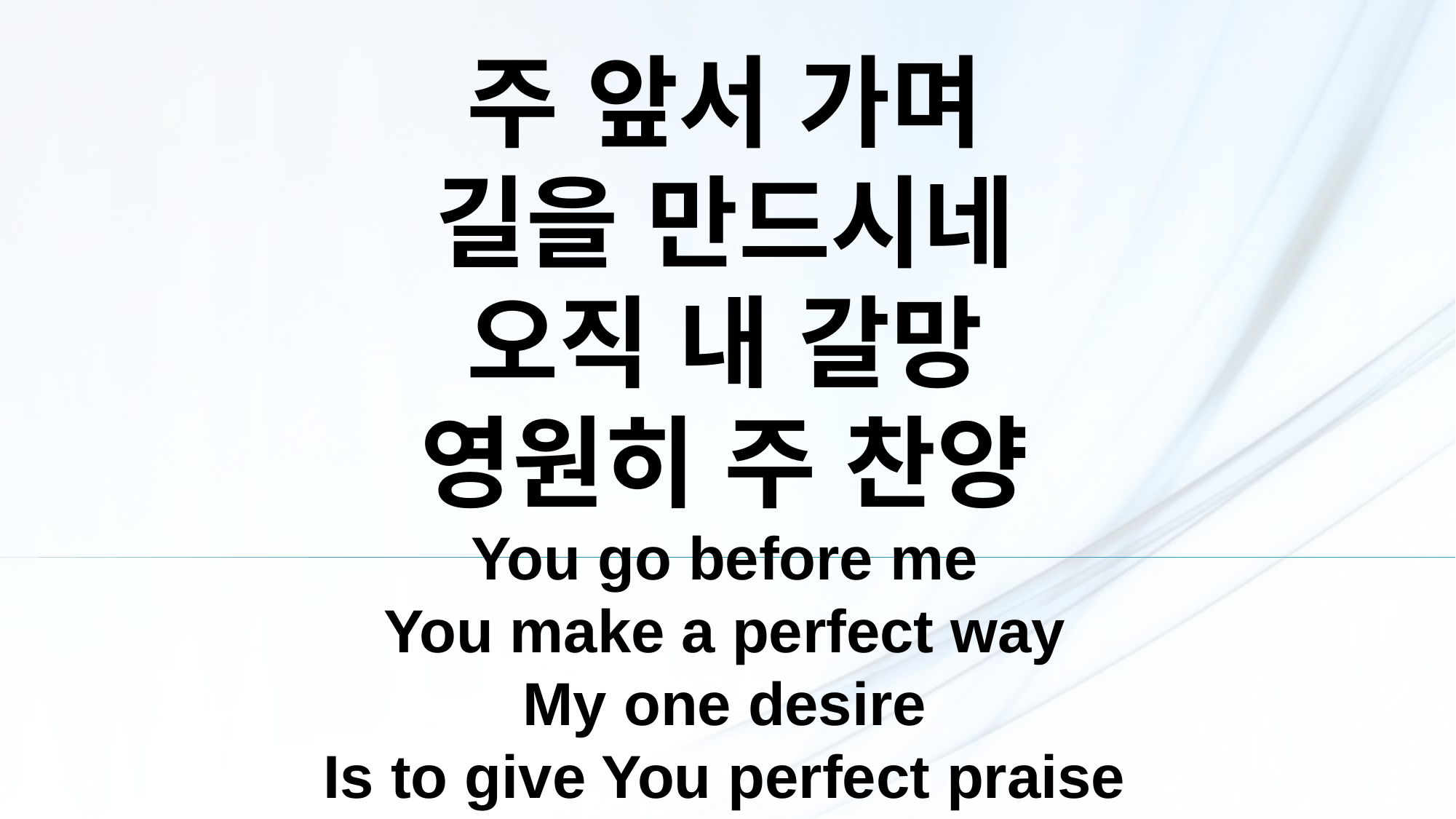

# 주 앞서 가며 길을 만드시네 오직 내 갈망 영원히 주 찬양 You go before me You make a perfect way My one desire Is to give You perfect praise